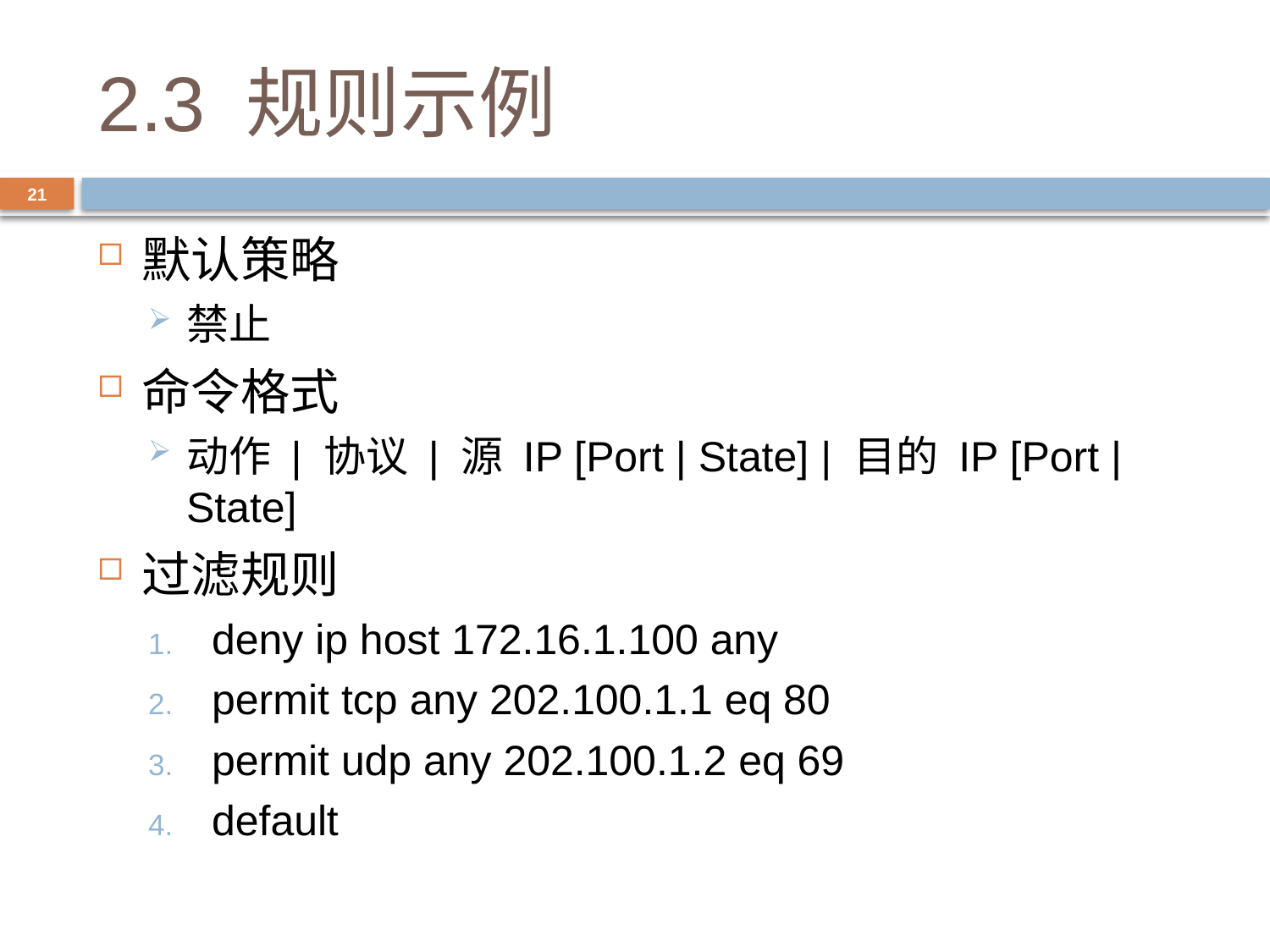

# 2.3 规则示例
21
默认策略
禁止
命令格式
动作 | 协议 | 源 IP [Port | State] | 目的 IP [Port | State]
过滤规则
deny ip host 172.16.1.100 any
permit tcp any 202.100.1.1 eq 80
permit udp any 202.100.1.2 eq 69
default